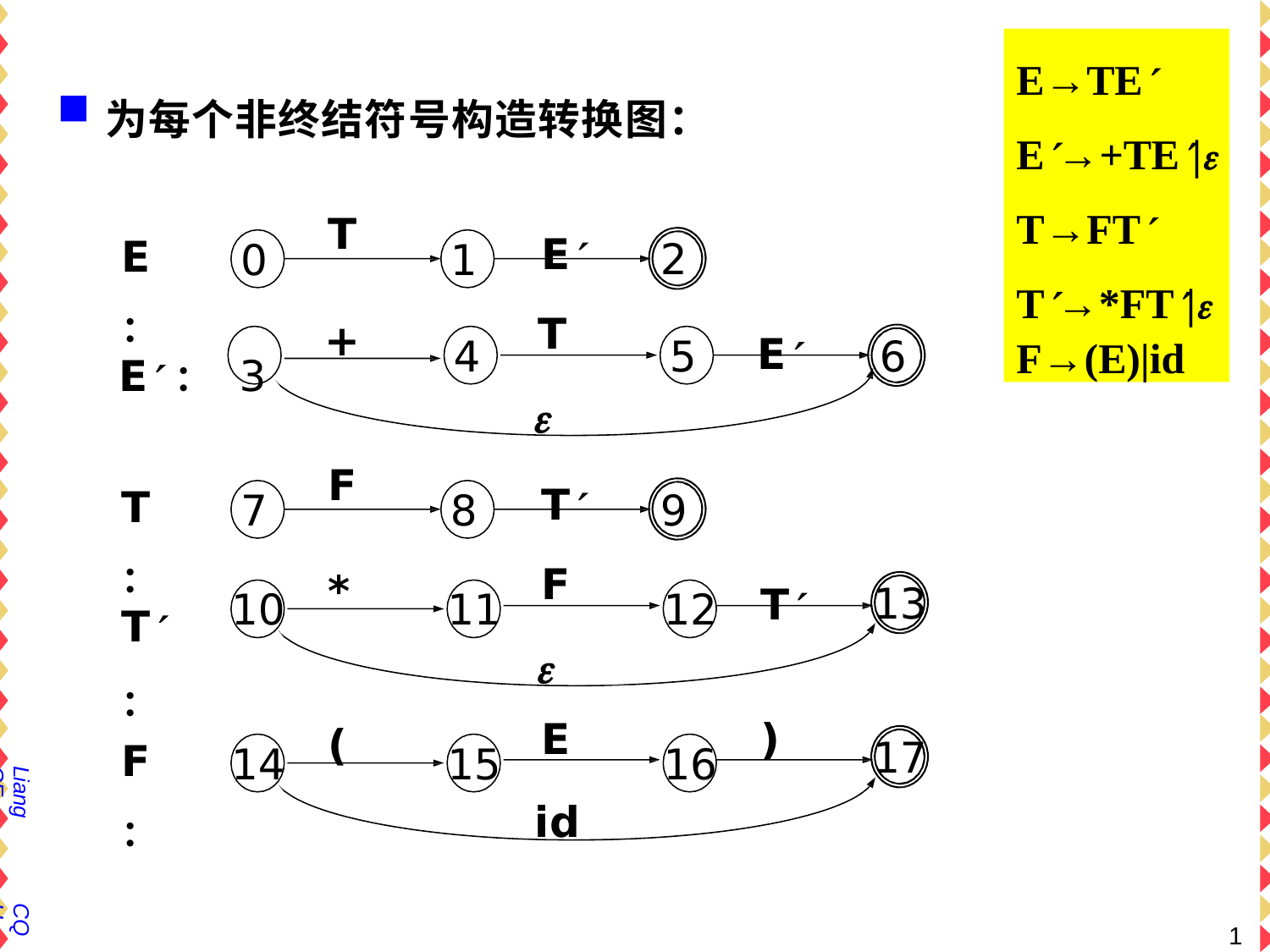

# E→TE′ E′→+TE′|ε T→FT′ T′→*FT′|ε F→(E)|id
为每个非终结符号构造转换图：
T
E′

E：

2
0
1

T
ε
T′
E′
+

E′：	3
4
5
6

F

T：

9
7
8

F
ε
T′
*

13
T′：

10
11
12

E
id
)
(

17
F：

14
15
16

Liang GE

CQU
19